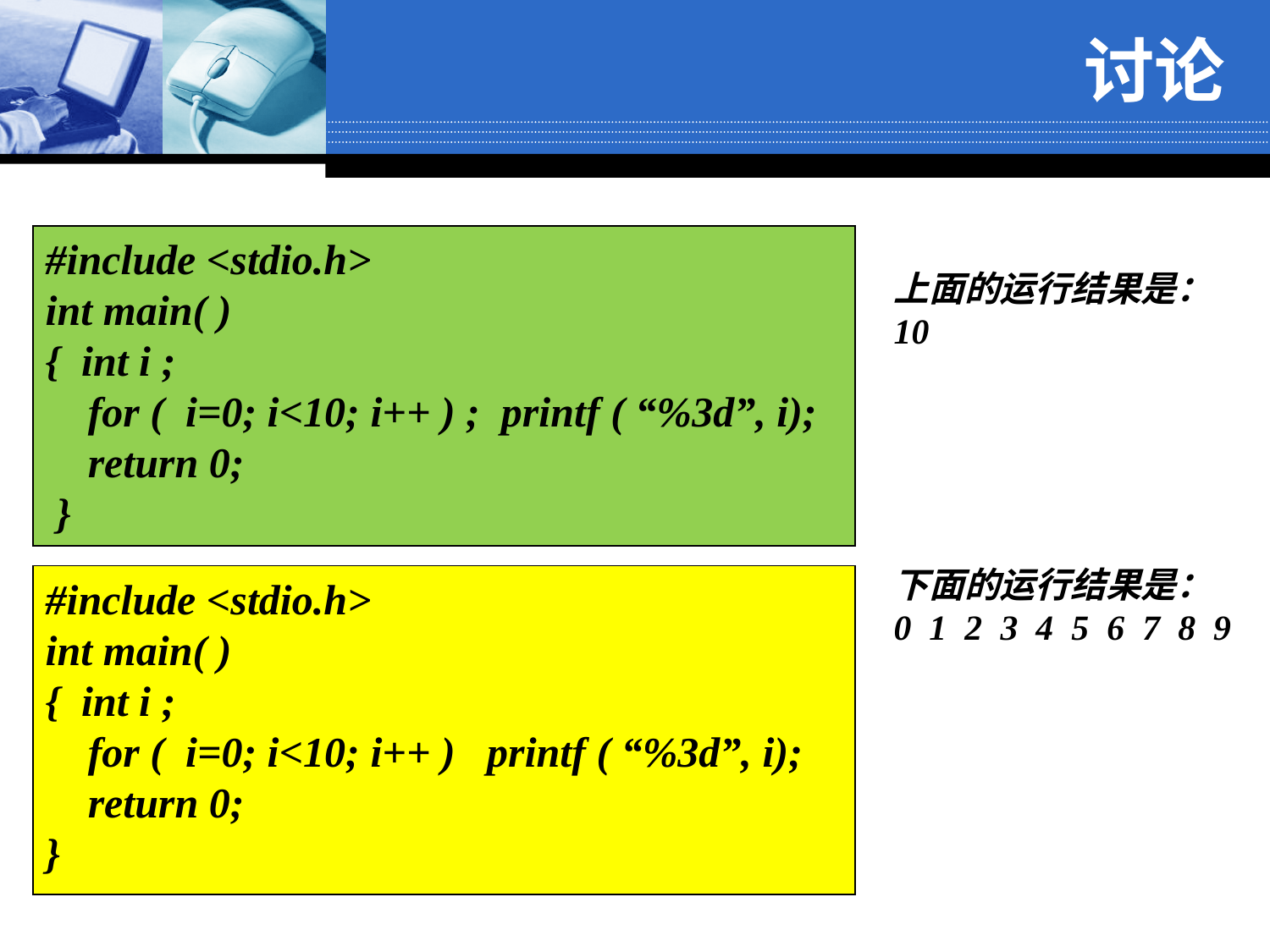

# 讨论
#include <stdio.h>
int main( )
{  int i ;
    for (  i=0; i<10; i++ ) ;  printf ( “%3d”, i);
    return 0;
 }
上面的运行结果是：10

下面的运行结果是： 0  1  2  3  4  5  6  7  8  9

#include <stdio.h>
int main( )
{  int i ;
    for (  i=0; i<10; i++ )   printf ( “%3d”, i);
    return 0;
}